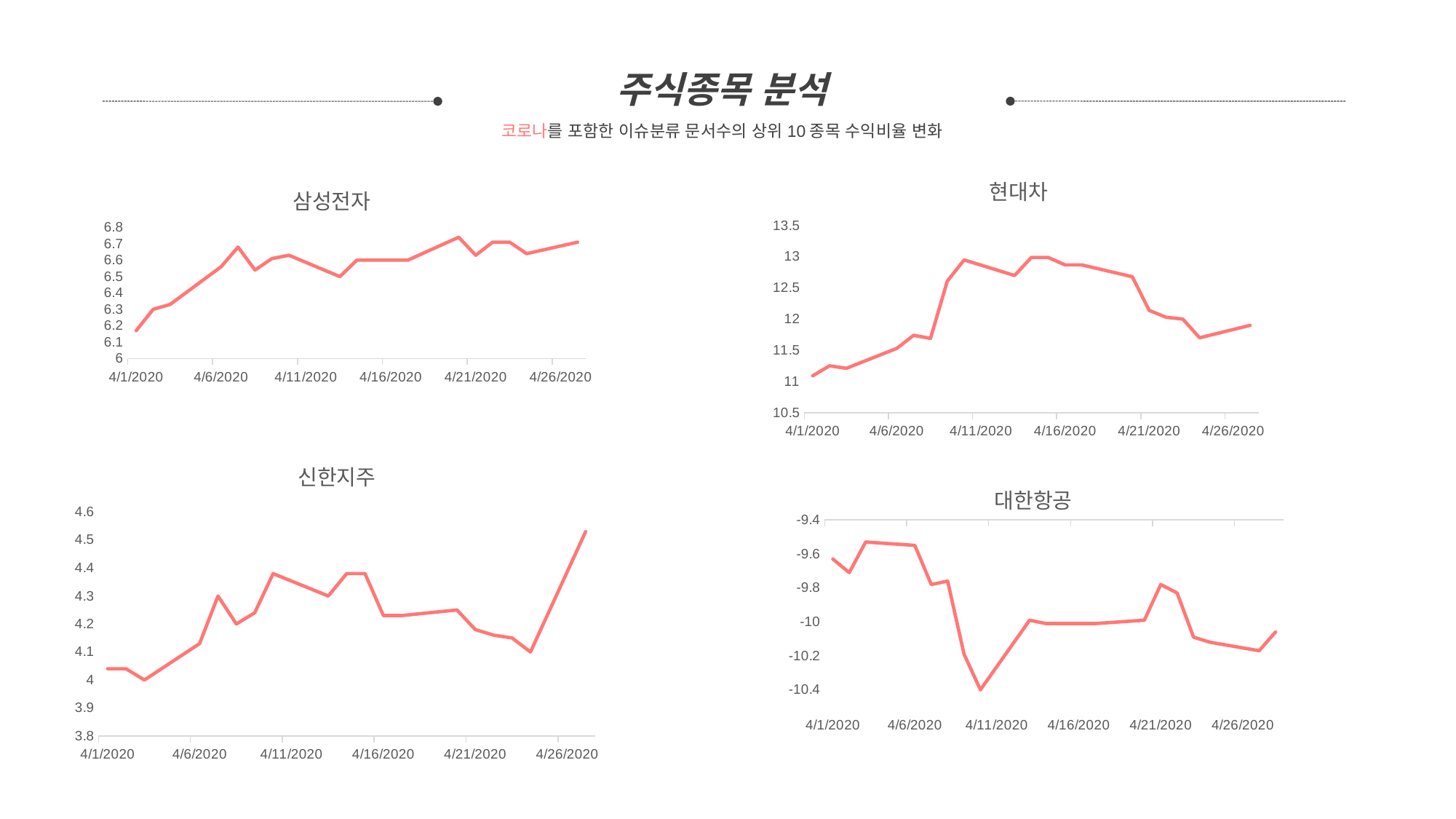

주식종목 분석
코로나를 포함한 이슈분류 문서수의 상위10종목 수익비율 변화

### Chart: 현대차

| Category | 주가수익비율 |
|---|---|
| 43922 | 11.09 |
| 43923 | 11.25 |
| 43924 | 11.21 |
| 43927 | 11.53 |
| 43928 | 11.74 |
| 43929 | 11.69 |
| 43930 | 12.61 |
| 43931 | 12.95 |
| 43934 | 12.7 |
| 43935 | 12.99 |
| 43936 | 12.99 |
| 43937 | 12.87 |
| 43938 | 12.87 |
| 43941 | 12.68 |
| 43942 | 12.14 |
| 43943 | 12.03 |
| 43944 | 12.0 |
| 43945 | 11.7 |
| 43948 | 11.9 |

### Chart: 삼성전자

| Category | 주가수익비율 |
|---|---|
| 43922 | 6.17 |
| 43923 | 6.3 |
| 43924 | 6.33 |
| 43927 | 6.56 |
| 43928 | 6.68 |
| 43929 | 6.54 |
| 43930 | 6.61 |
| 43931 | 6.63 |
| 43934 | 6.5 |
| 43935 | 6.6 |
| 43936 | 6.6 |
| 43937 | 6.6 |
| 43938 | 6.6 |
| 43941 | 6.74 |
| 43942 | 6.63 |
| 43943 | 6.71 |
| 43944 | 6.71 |
| 43945 | 6.64 |
| 43948 | 6.71 |

### Chart: 신한지주

| Category | 주가수익비율 |
|---|---|
| 43922 | 4.04 |
| 43923 | 4.04 |
| 43924 | 4.0 |
| 43927 | 4.13 |
| 43928 | 4.3 |
| 43929 | 4.2 |
| 43930 | 4.24 |
| 43931 | 4.38 |
| 43934 | 4.3 |
| 43935 | 4.38 |
| 43936 | 4.38 |
| 43937 | 4.23 |
| 43938 | 4.23 |
| 43941 | 4.25 |
| 43942 | 4.18 |
| 43943 | 4.16 |
| 43944 | 4.15 |
| 43945 | 4.1 |
| 43948 | 4.53 |

### Chart: 대한항공

| Category | 주가수익비율 |
|---|---|
| 43922 | -9.63 |
| 43923 | -9.71 |
| 43924 | -9.53 |
| 43927 | -9.55 |
| 43928 | -9.78 |
| 43929 | -9.76 |
| 43930 | -10.19 |
| 43931 | -10.4 |
| 43934 | -9.99 |
| 43935 | -10.01 |
| 43936 | -10.01 |
| 43937 | -10.01 |
| 43938 | -10.01 |
| 43941 | -9.99 |
| 43942 | -9.78 |
| 43943 | -9.83 |
| 43944 | -10.09 |
| 43945 | -10.12 |
| 43948 | -10.17 |
| 43949 | -10.06 |